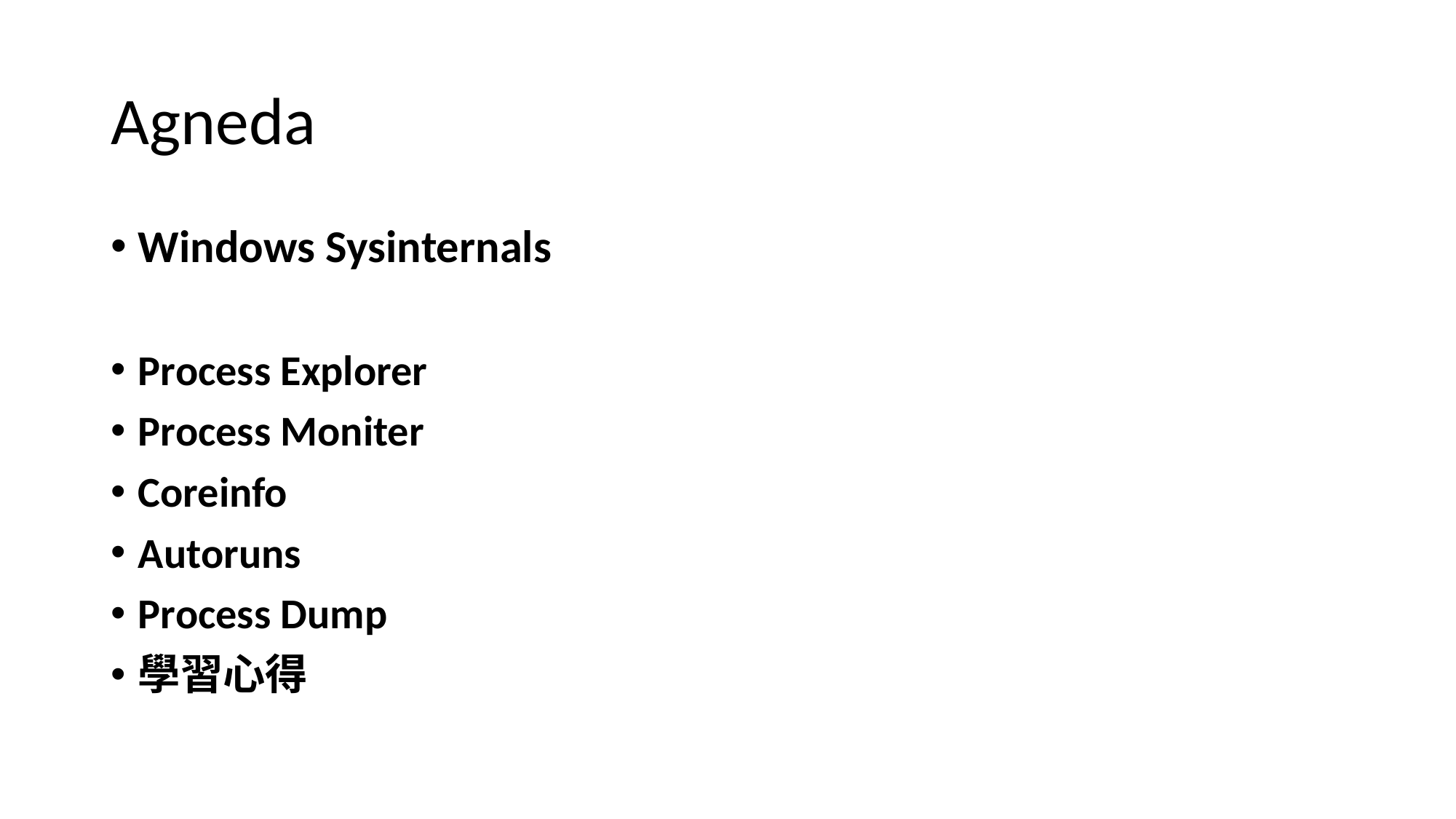

# Agneda
Windows Sysinternals

Process Explorer
Process Moniter
Coreinfo
Autoruns
Process Dump
學習心得